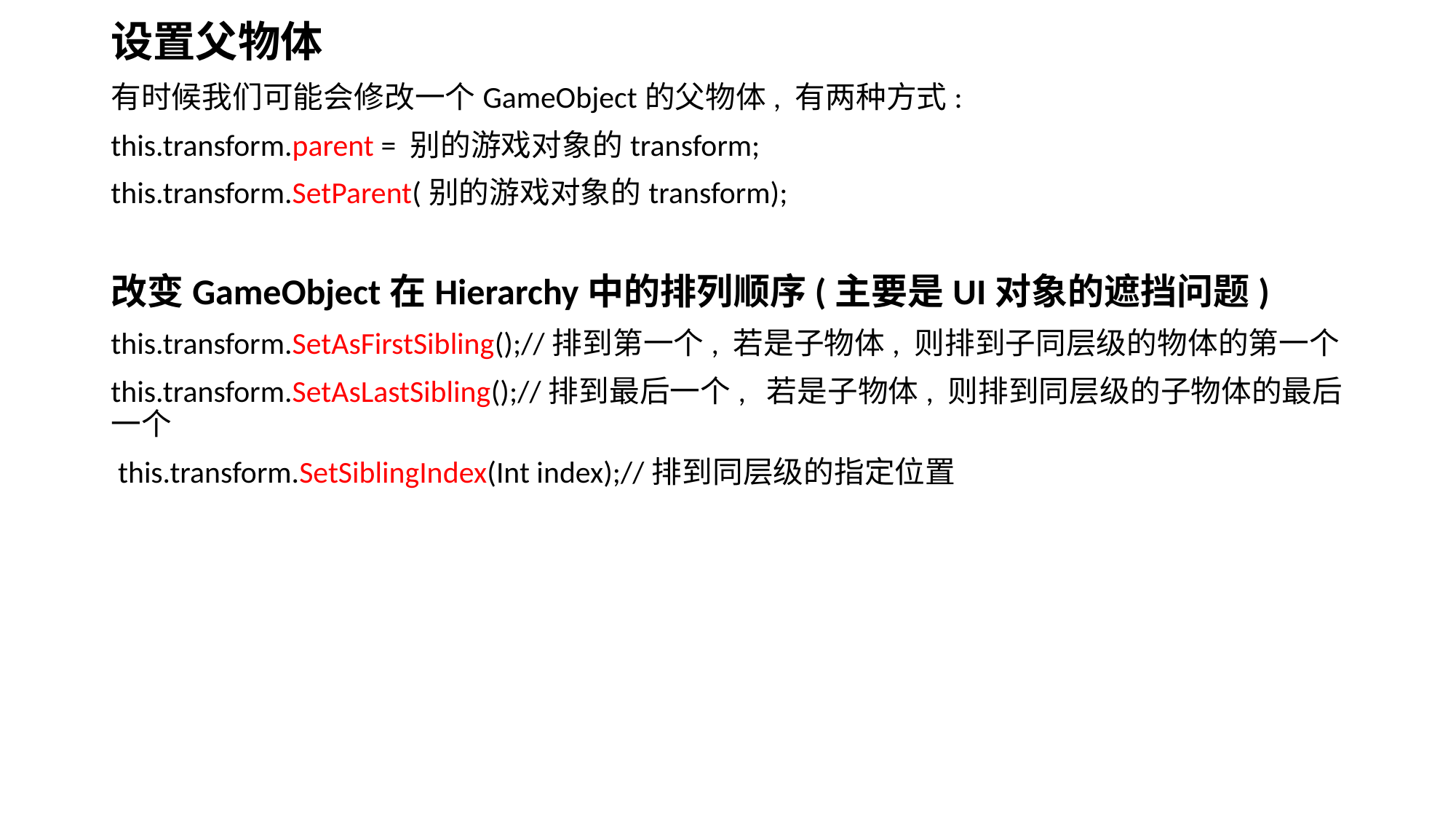

设置父物体
有时候我们可能会修改一个GameObject的父物体, 有两种方式:
this.transform.parent = 别的游戏对象的transform;
this.transform.SetParent(别的游戏对象的transform);

改变GameObject在Hierarchy中的排列顺序(主要是UI对象的遮挡问题)
this.transform.SetAsFirstSibling();//排到第一个, 若是子物体, 则排到子同层级的物体的第一个
this.transform.SetAsLastSibling();//排到最后一个,  若是子物体, 则排到同层级的子物体的最后一个
 this.transform.SetSiblingIndex(Int index);//排到同层级的指定位置